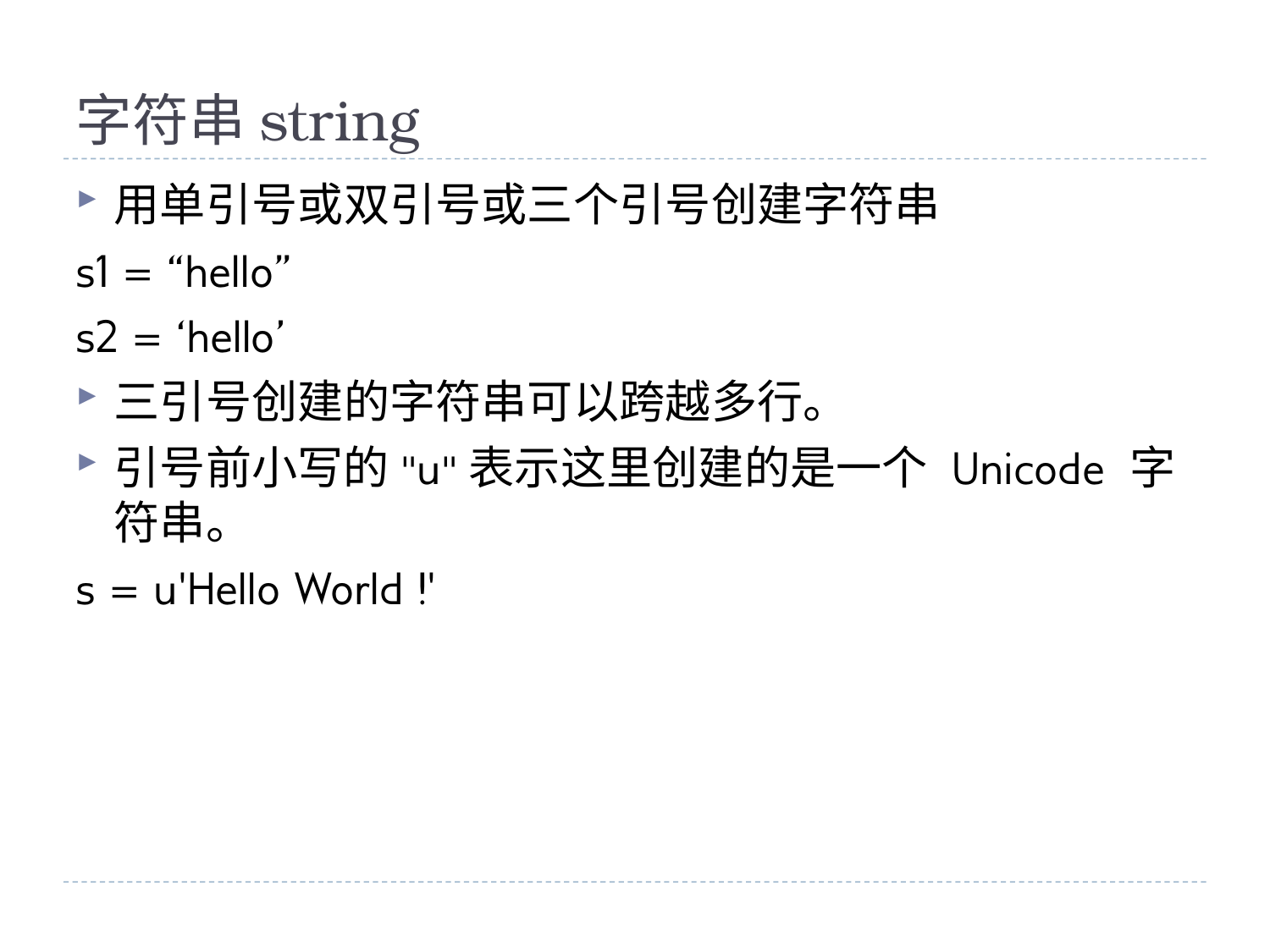

# 字符串string
用单引号或双引号或三个引号创建字符串
s1 = “hello”
s2 = ‘hello’
三引号创建的字符串可以跨越多行。
引号前小写的"u"表示这里创建的是一个 Unicode 字符串。
s = u'Hello World !'